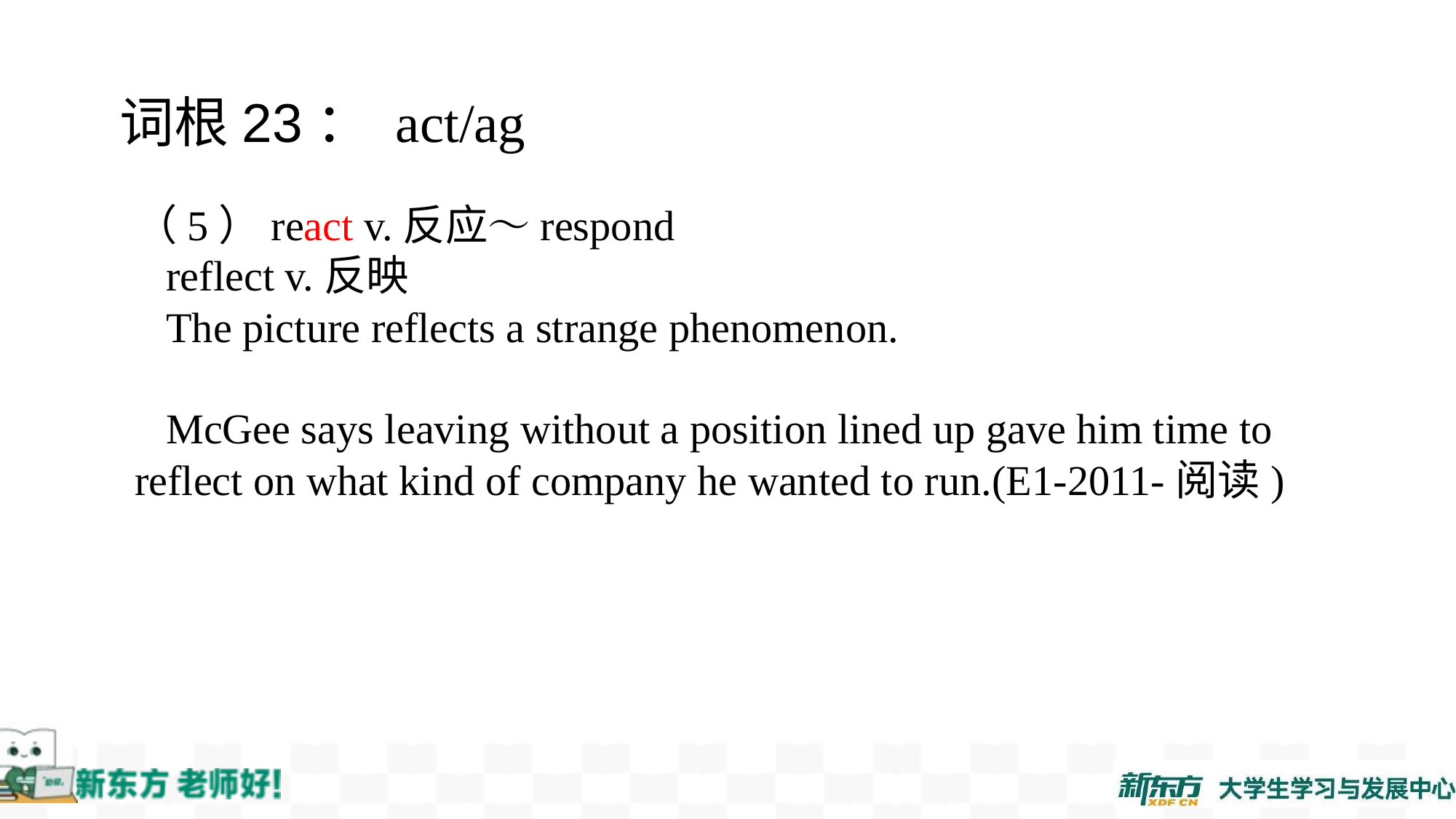

词根23： act/ag
（5）react v.反应～respond
   reflect v.反映
   The picture reflects a strange phenomenon.

   McGee says leaving without a position lined up gave him time to reflect on what kind of company he wanted to run.(E1-2011-阅读)